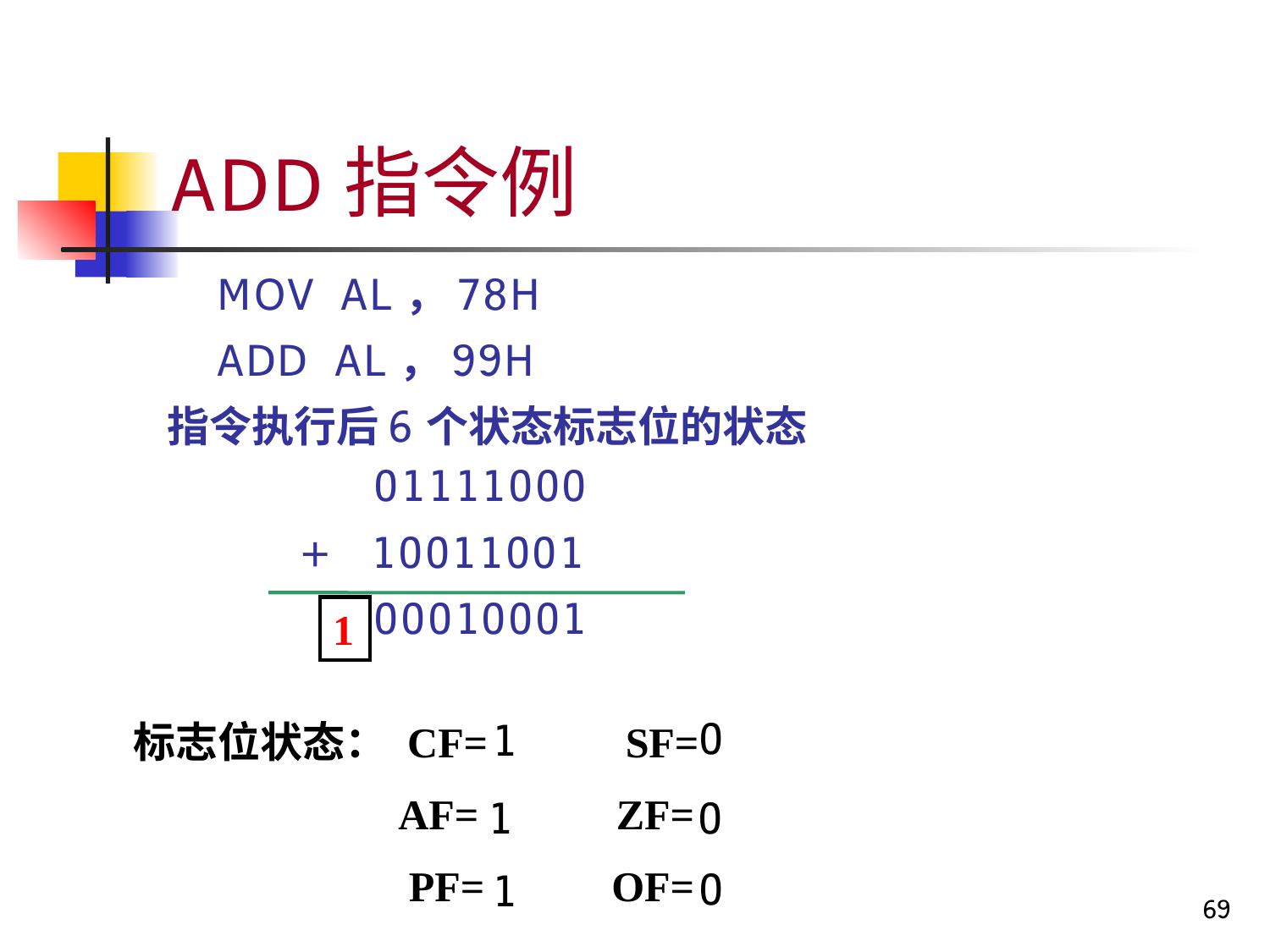

# ADD指令例
    MOV  AL，78H
    ADD  AL，99H
指令执行后6个状态标志位的状态
       01111000
 +   10011001
       00010001

1
0
1
标志位状态： CF=             SF=
                         AF=             ZF=
                          PF=            OF=
0
1
0
1
69